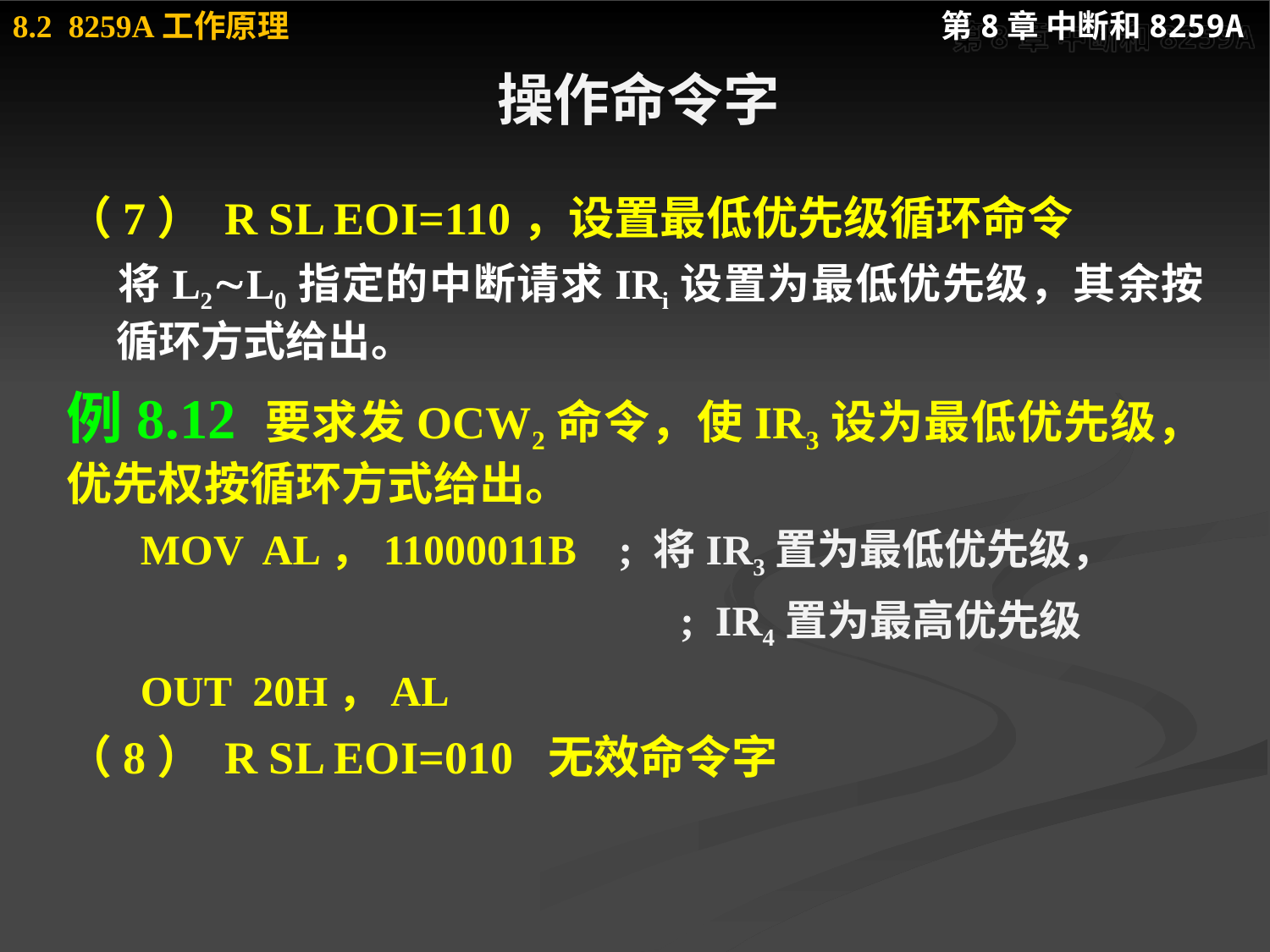

# 操作命令字
（7） R SL EOI=110，设置最低优先级循环命令
	将L2∼L0指定的中断请求IRi设置为最低优先级，其余按循环方式给出。
例8.12 要求发OCW2命令，使IR3设为最低优先级，优先权按循环方式给出。
   	MOV  AL，11000011B    ; 将IR3置为最低优先级，
					   ;  IR4置为最高优先级
    	OUT  20H，AL
（8） R SL EOI=010  无效命令字